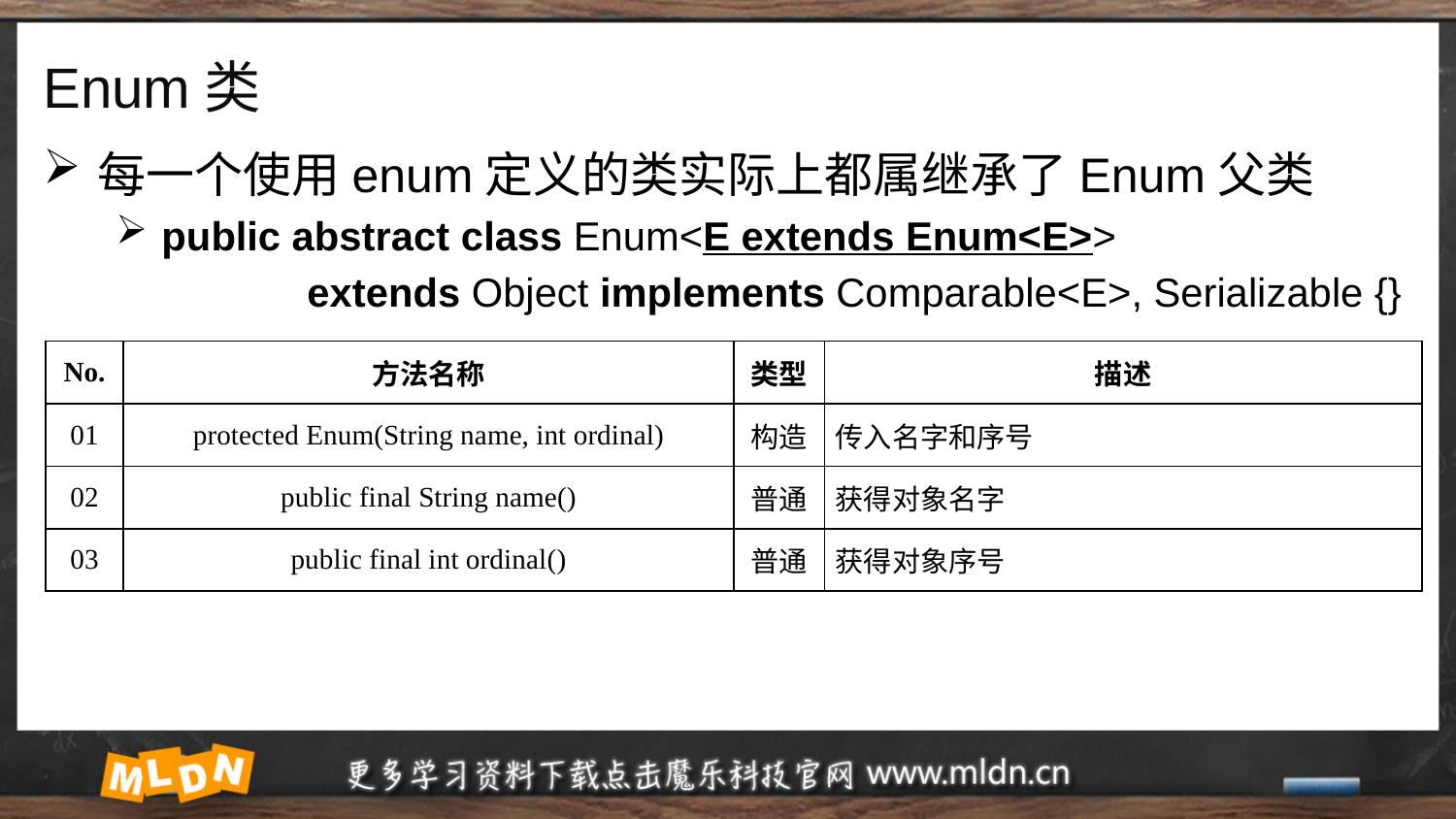

# Enum类
每一个使用enum定义的类实际上都属继承了Enum父类
public abstract class Enum<E extends Enum<E>>
		extends Object implements Comparable<E>, Serializable {}
| No. | 方法名称 | 类型 | 描述 |
| --- | --- | --- | --- |
| 01 | protected Enum​(String name, int ordinal) | 构造 | 传入名字和序号 |
| 02 | public final String name​() | 普通 | 获得对象名字 |
| 03 | public final int ordinal​() | 普通 | 获得对象序号 |